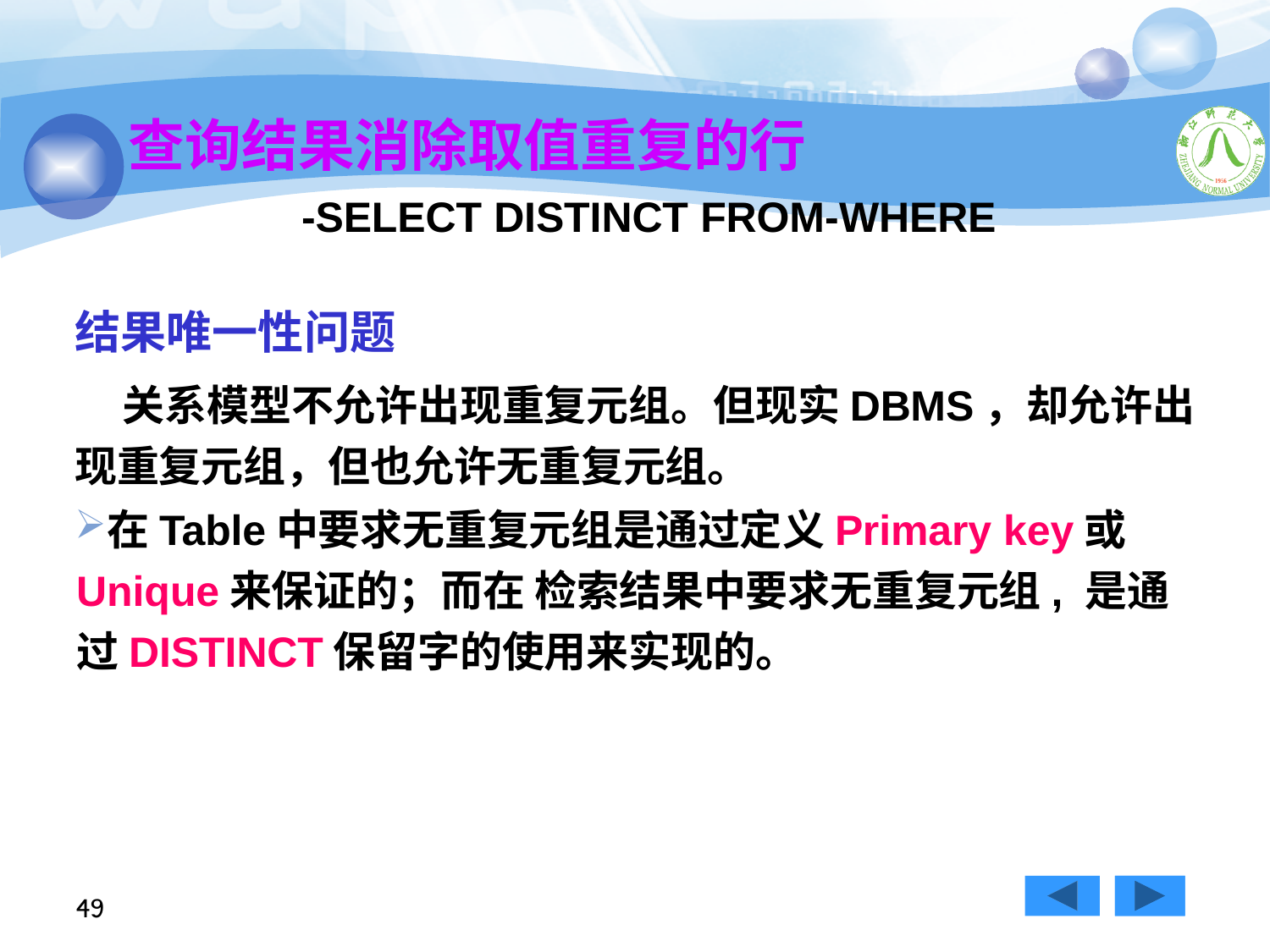

查询结果消除取值重复的行
-SELECT DISTINCT FROM-WHERE
结果唯一性问题
    关系模型不允许出现重复元组。但现实DBMS，却允许出现重复元组，但也允许无重复元组。
在Table中要求无重复元组是通过定义Primary key或Unique来保证的；而在 检索结果中要求无重复元组, 是通过DISTINCT保留字的使用来实现的。

49